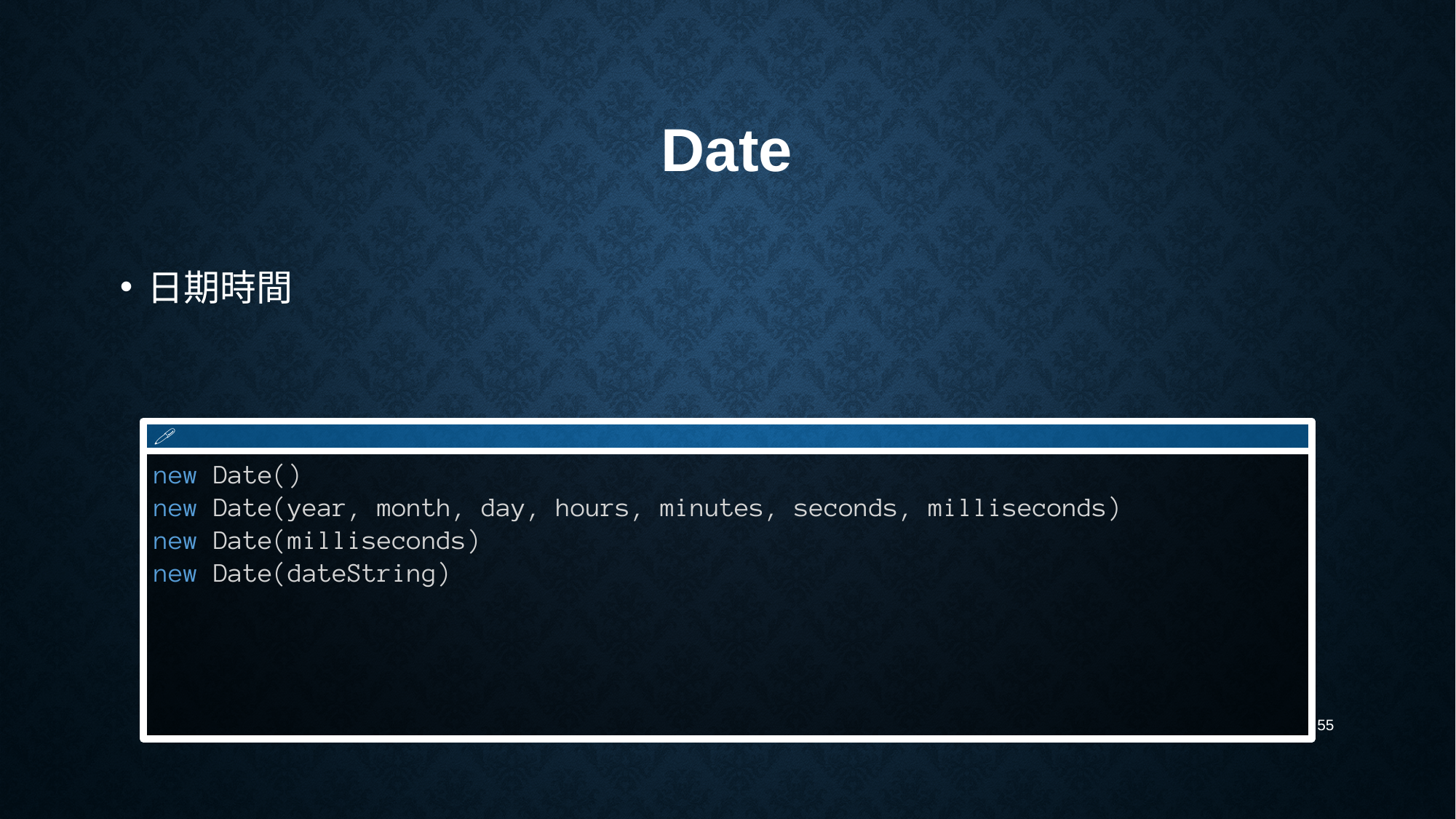

# Date
日期時間
🖊
new Date()
new Date(year, month, day, hours, minutes, seconds, milliseconds)
new Date(milliseconds)
new Date(dateString)
55